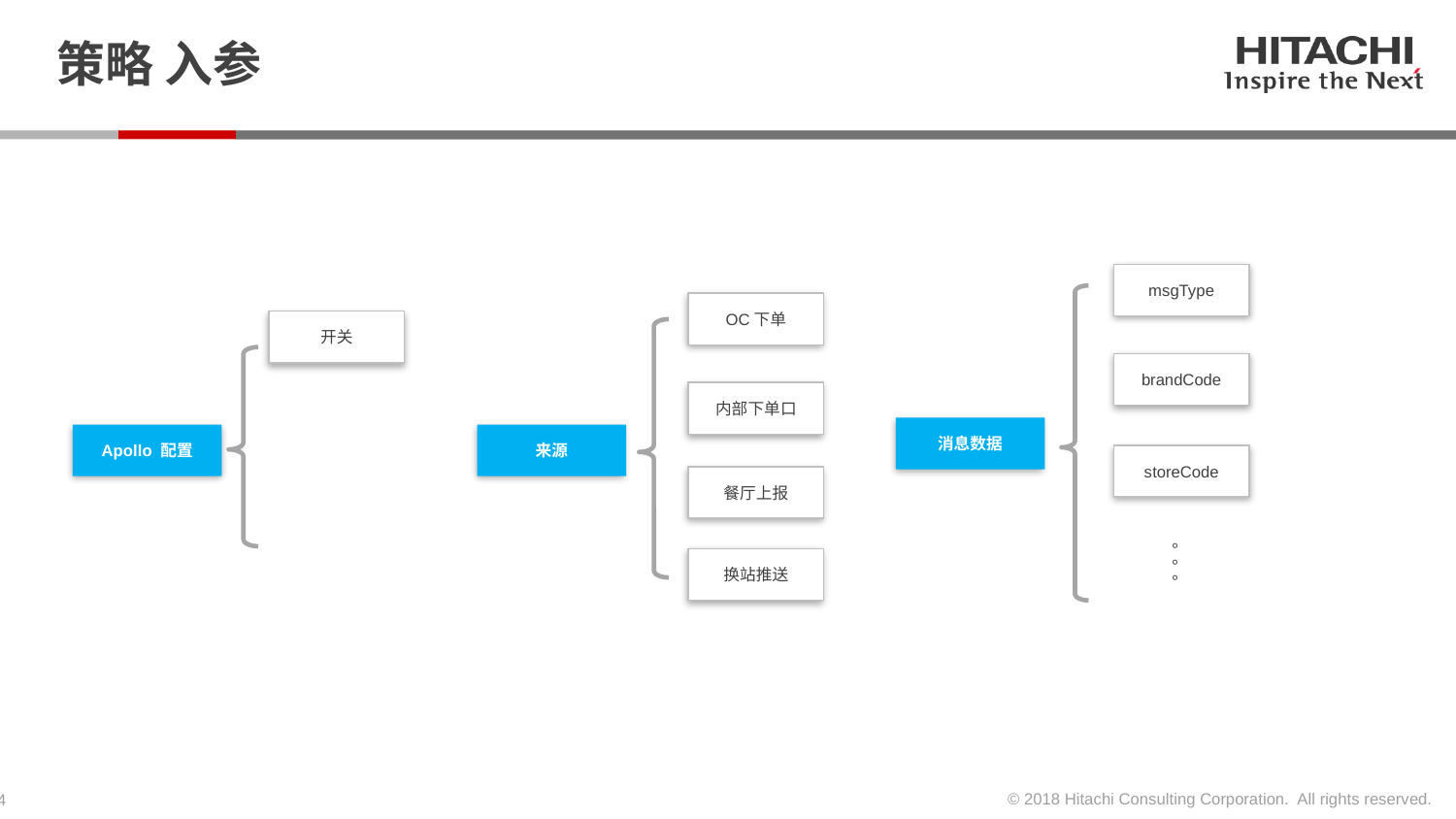

# 策略 入参
msgType

OC下单
开关

brandCode
内部下单口
消息数据
Apollo 配置
来源
storeCode
餐厅上报
。。。
换站推送